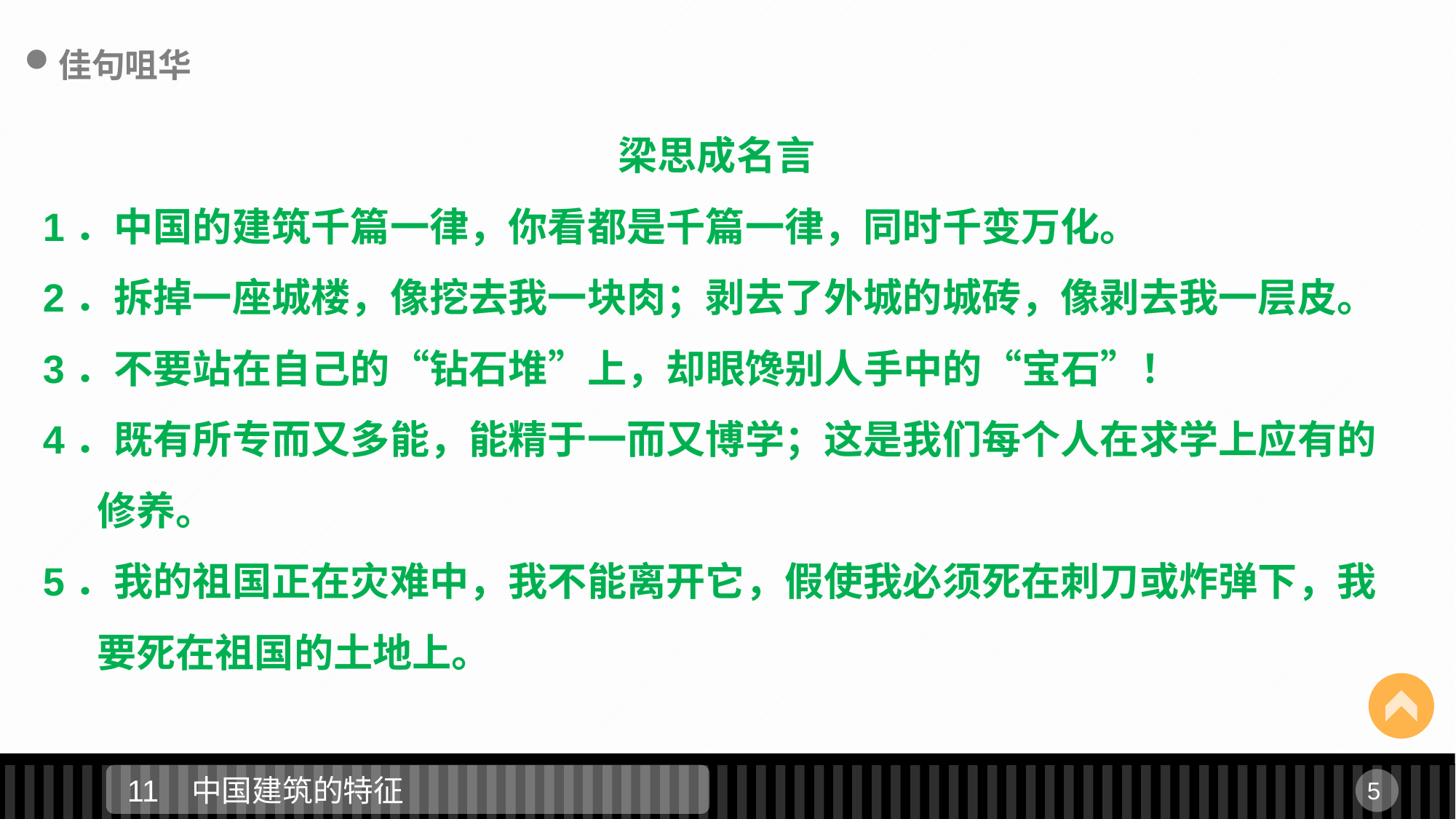

佳句咀华
梁思成名言
1．中国的建筑千篇一律，你看都是千篇一律，同时千变万化。
2．拆掉一座城楼，像挖去我一块肉；剥去了外城的城砖，像剥去我一层皮。
3．不要站在自己的“钻石堆”上，却眼馋别人手中的“宝石”！
4．既有所专而又多能，能精于一而又博学；这是我们每个人在求学上应有的
     修养。
5．我的祖国正在灾难中，我不能离开它，假使我必须死在刺刀或炸弹下，我
     要死在祖国的土地上。